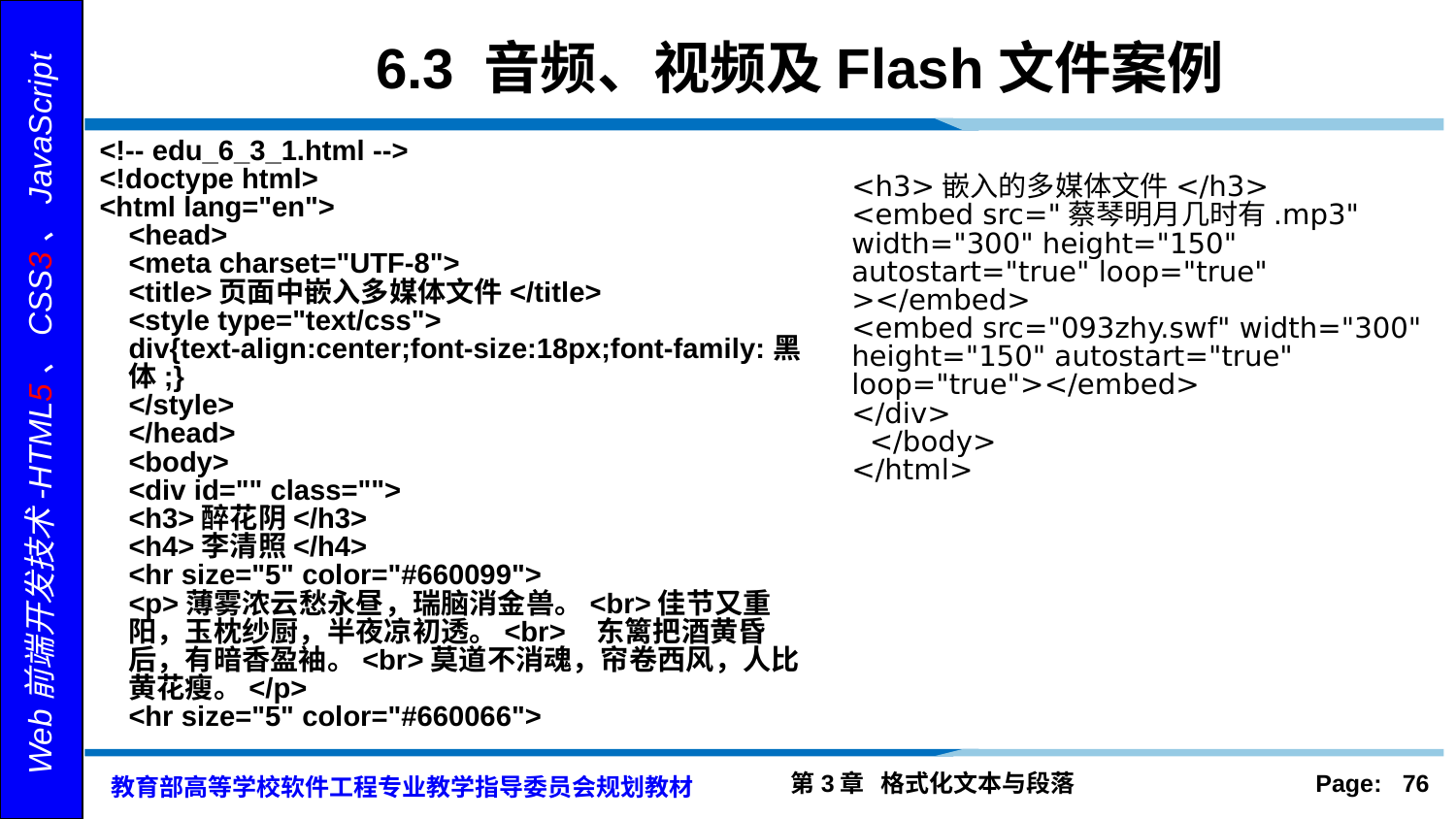

6.3 音频、视频及Flash文件案例
<!-- edu_6_3_1.html -->
<!doctype html>
<html lang="en">
	<head>
	<meta charset="UTF-8">
	<title>页面中嵌入多媒体文件</title>
	<style type="text/css">
	div{text-align:center;font-size:18px;font-family:黑体;}
	</style>
	</head>
	<body>
	<div id="" class="">
	<h3>醉花阴</h3>
	<h4>李清照</h4>
	<hr size="5" color="#660099">
	<p>薄雾浓云愁永昼，瑞脑消金兽。<br>佳节又重阳，玉枕纱厨，半夜凉初透。<br>   东篱把酒黄昏后，有暗香盈袖。<br>莫道不消魂，帘卷西风，人比黄花瘦。</p>
	<hr size="5" color="#660066">

<h3>嵌入的多媒体文件</h3>
<embed src="蔡琴明月几时有.mp3" width="300" height="150" autostart="true" loop="true" ></embed>
<embed src="093zhy.swf" width="300" height="150" autostart="true" loop="true"></embed>
</div>
  </body>
</html>